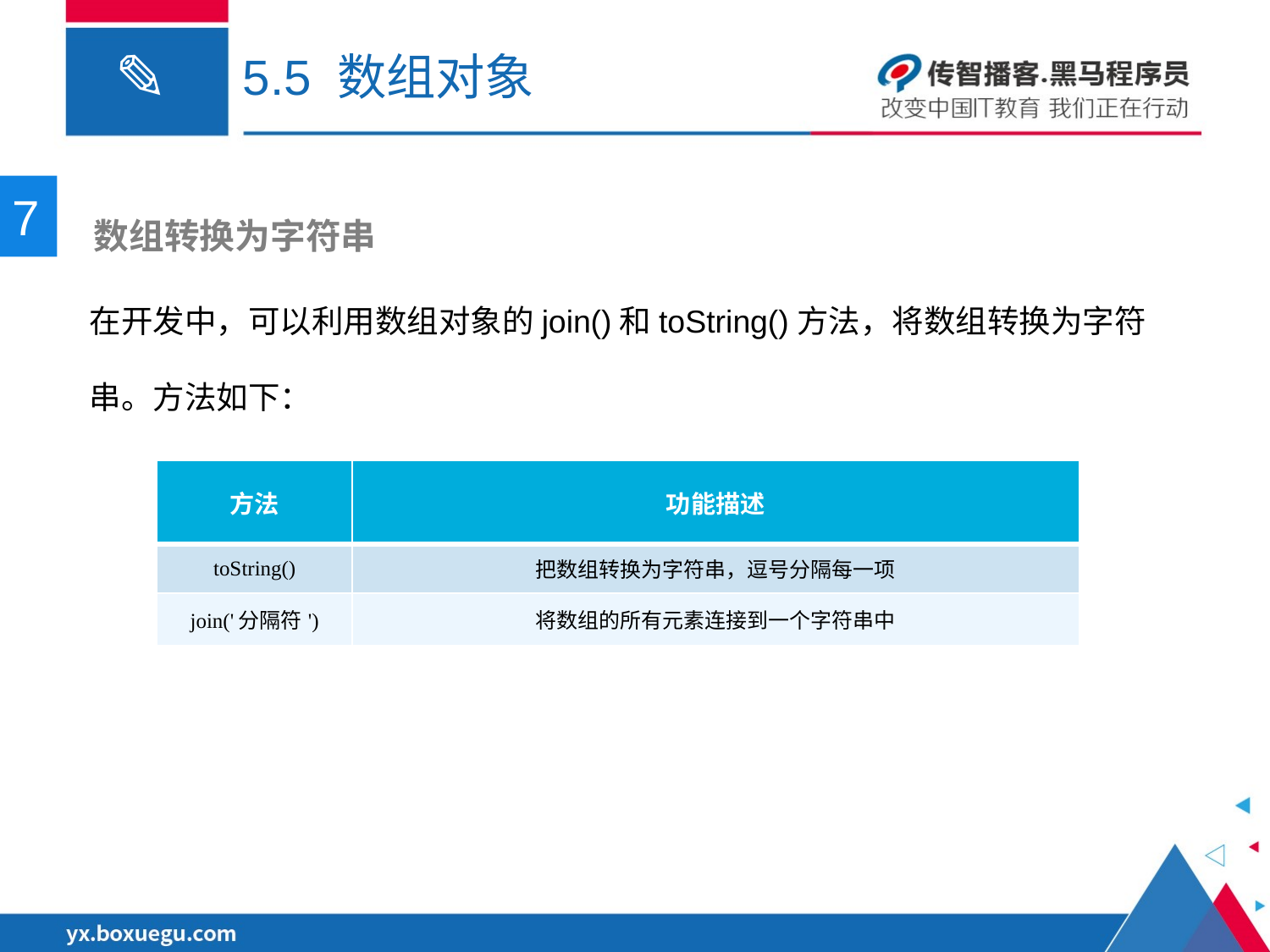

# 5.5 数组对象

7
  数组转换为字符串
在开发中，可以利用数组对象的join()和toString()方法，将数组转换为字符串。方法如下：
| 方法 | 功能描述 |
| --- | --- |
| toString() | 把数组转换为字符串，逗号分隔每一项 |
| join('分隔符') | 将数组的所有元素连接到一个字符串中 |